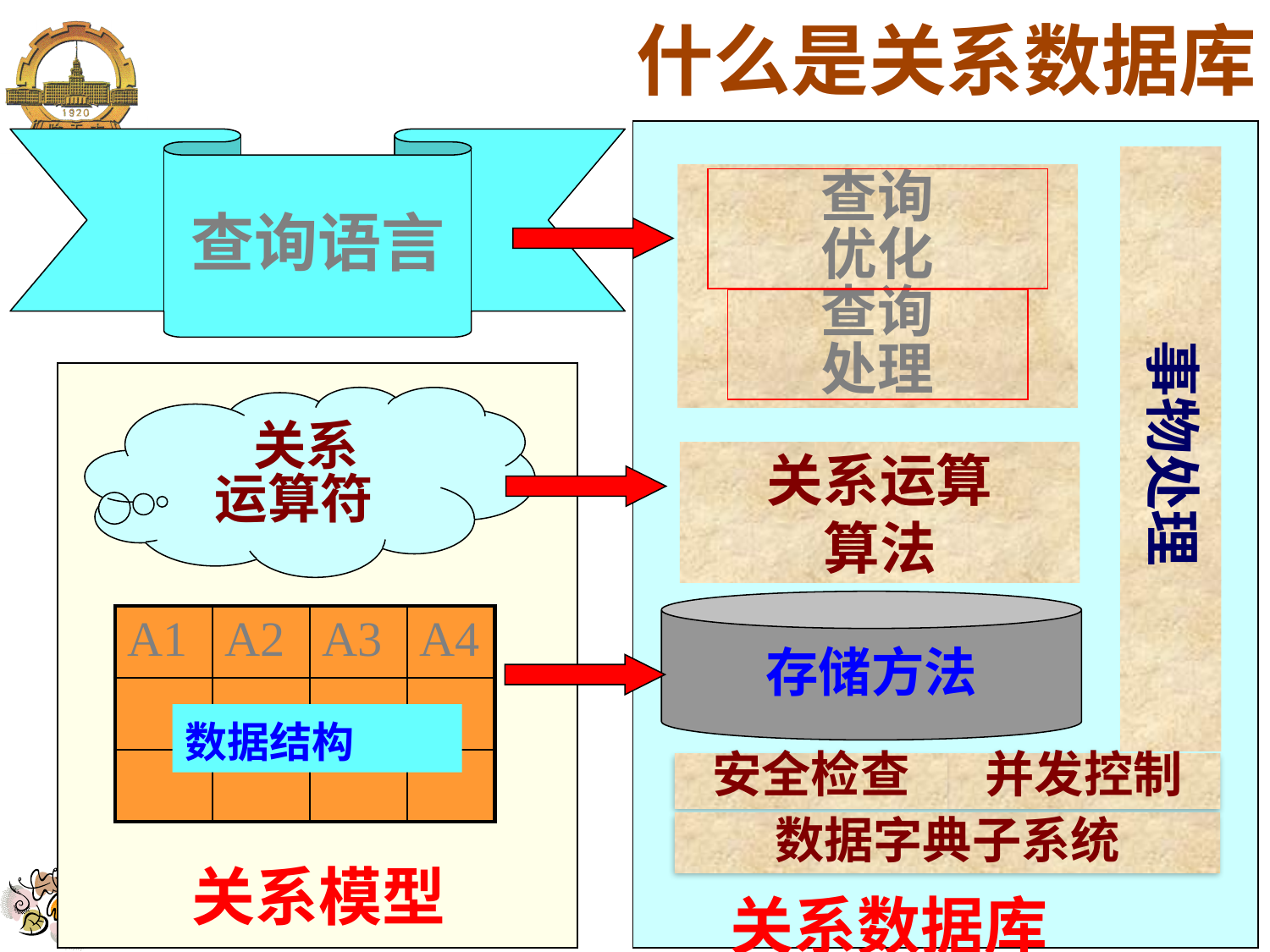

# 什么是关系数据库

查询语言
             事物处理
查询
优化
查询
处理

 关系
运算符
关系运算
算法

存储方法
| A1 | A2 | A3 | A4 |
| --- | --- | --- | --- |
|  |  |  |  |
|  |  |  |  |

数据结构
安全检查
并发控制
数据字典子系统
关系模型
关系数据库